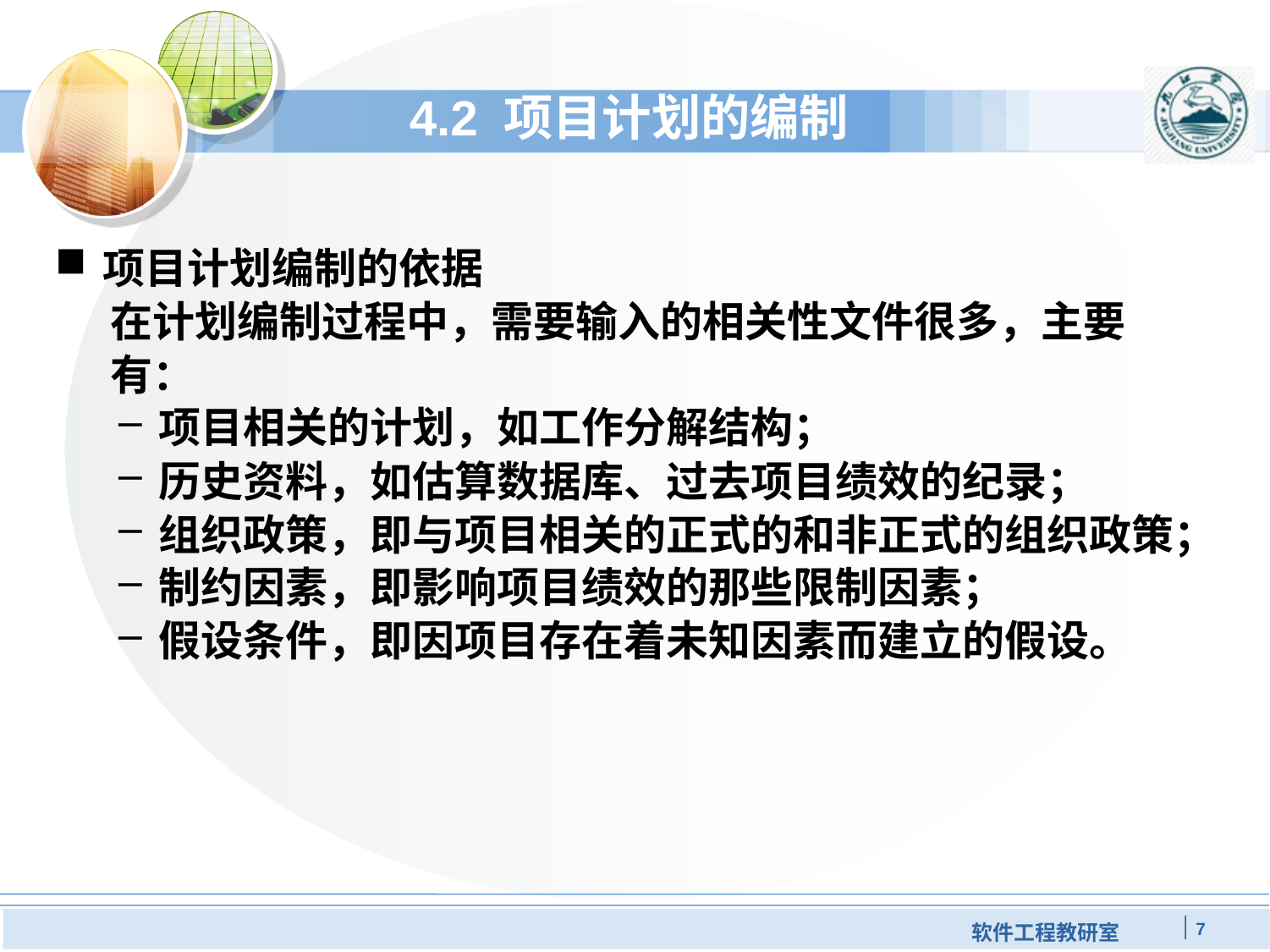

# 4.2 项目计划的编制
项目计划编制的依据
在计划编制过程中，需要输入的相关性文件很多，主要有：
项目相关的计划，如工作分解结构；
历史资料，如估算数据库、过去项目绩效的纪录；
组织政策，即与项目相关的正式的和非正式的组织政策；
制约因素，即影响项目绩效的那些限制因素；
假设条件，即因项目存在着未知因素而建立的假设。